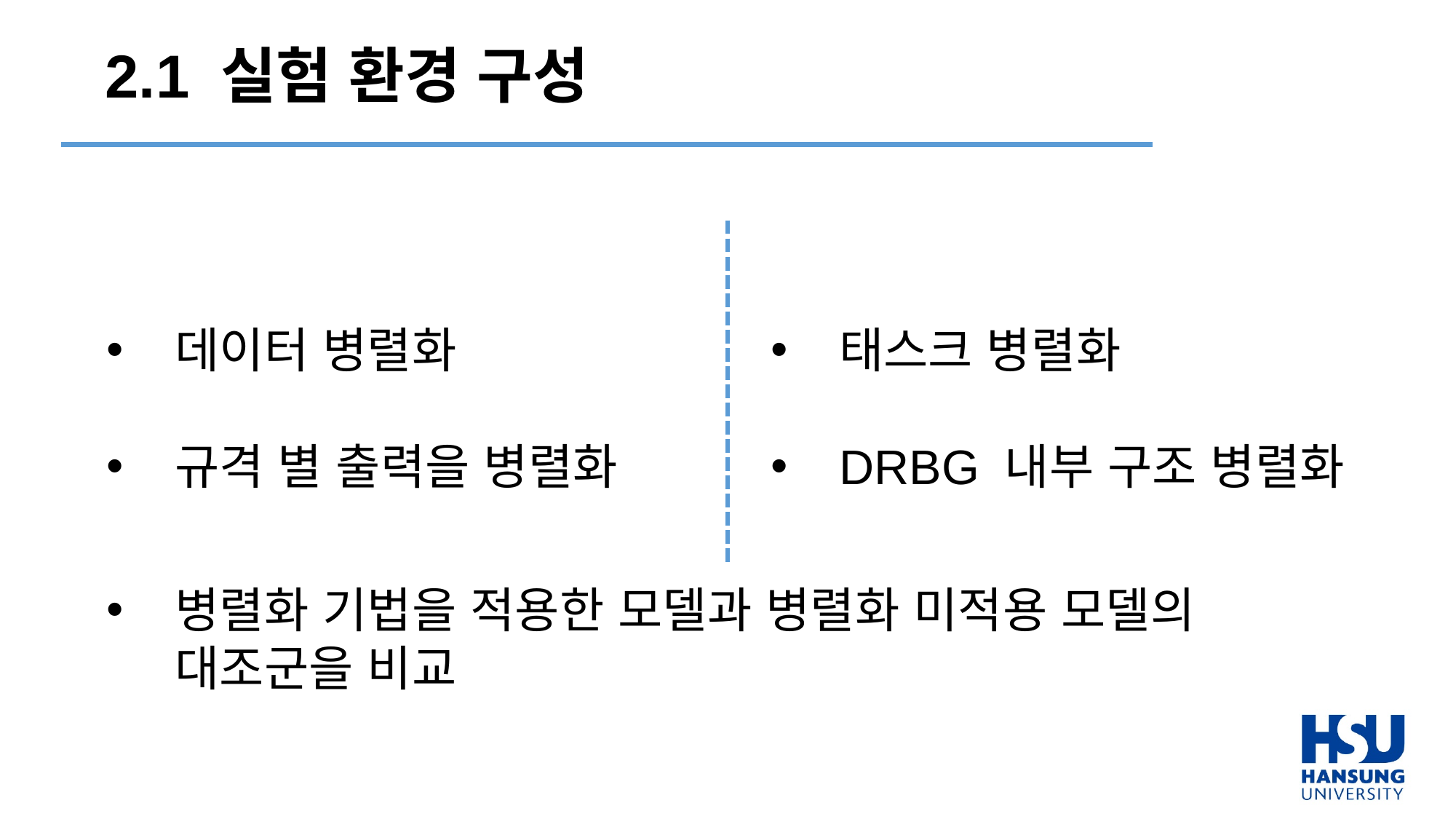

2.1 실험 환경 구성
데이터 병렬화
규격 별 출력을 병렬화
태스크 병렬화
DRBG 내부 구조 병렬화
병렬화 기법을 적용한 모델과 병렬화 미적용 모델의  대조군을 비교